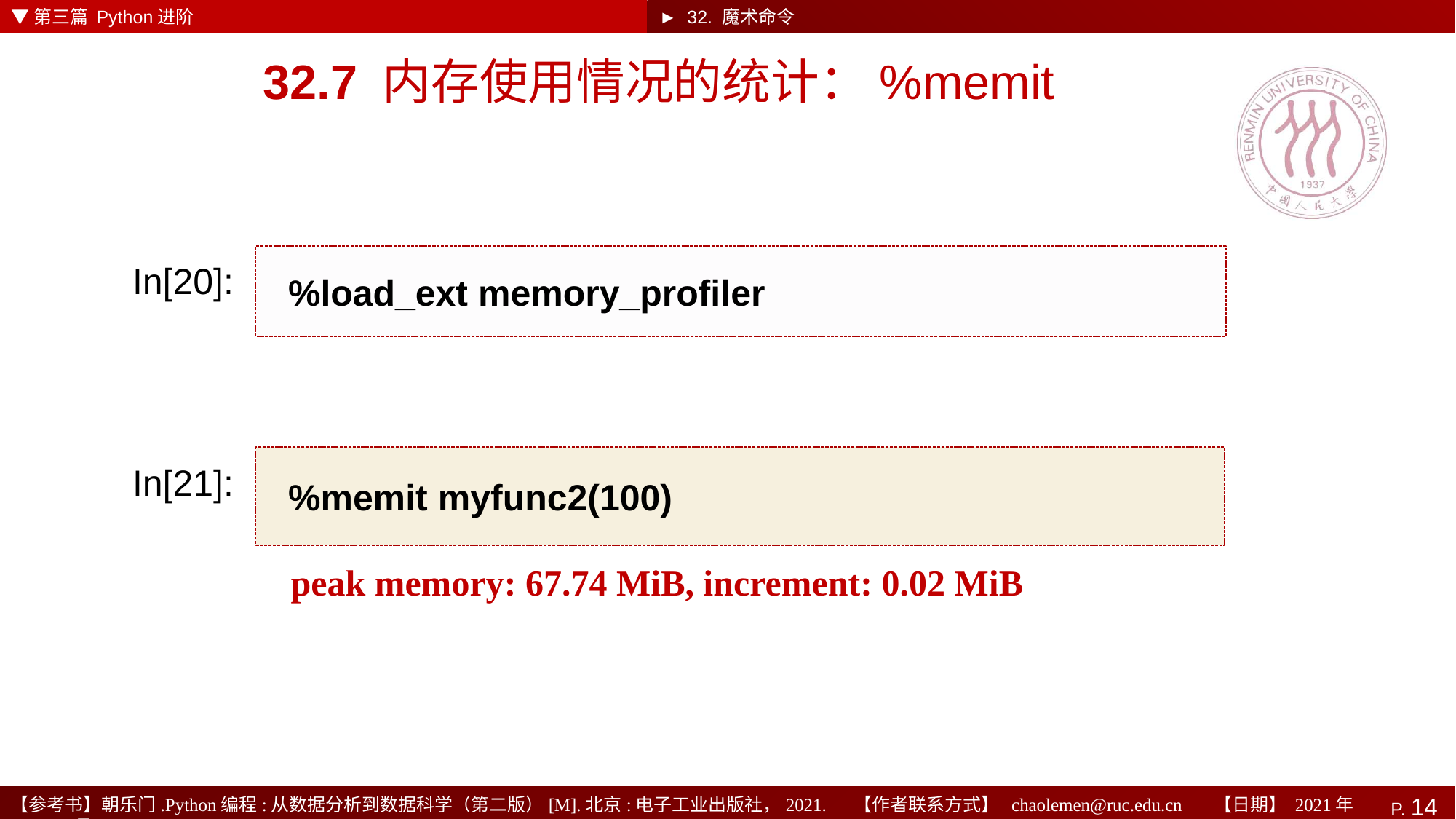

▼第三篇 Python进阶
►  32. 魔术命令
# 32.7 内存使用情况的统计：%memit
%load_ext memory_profiler
In[20]:
%memit myfunc2(100)
In[21]:
peak memory: 67.74 MiB, increment: 0.02 MiB